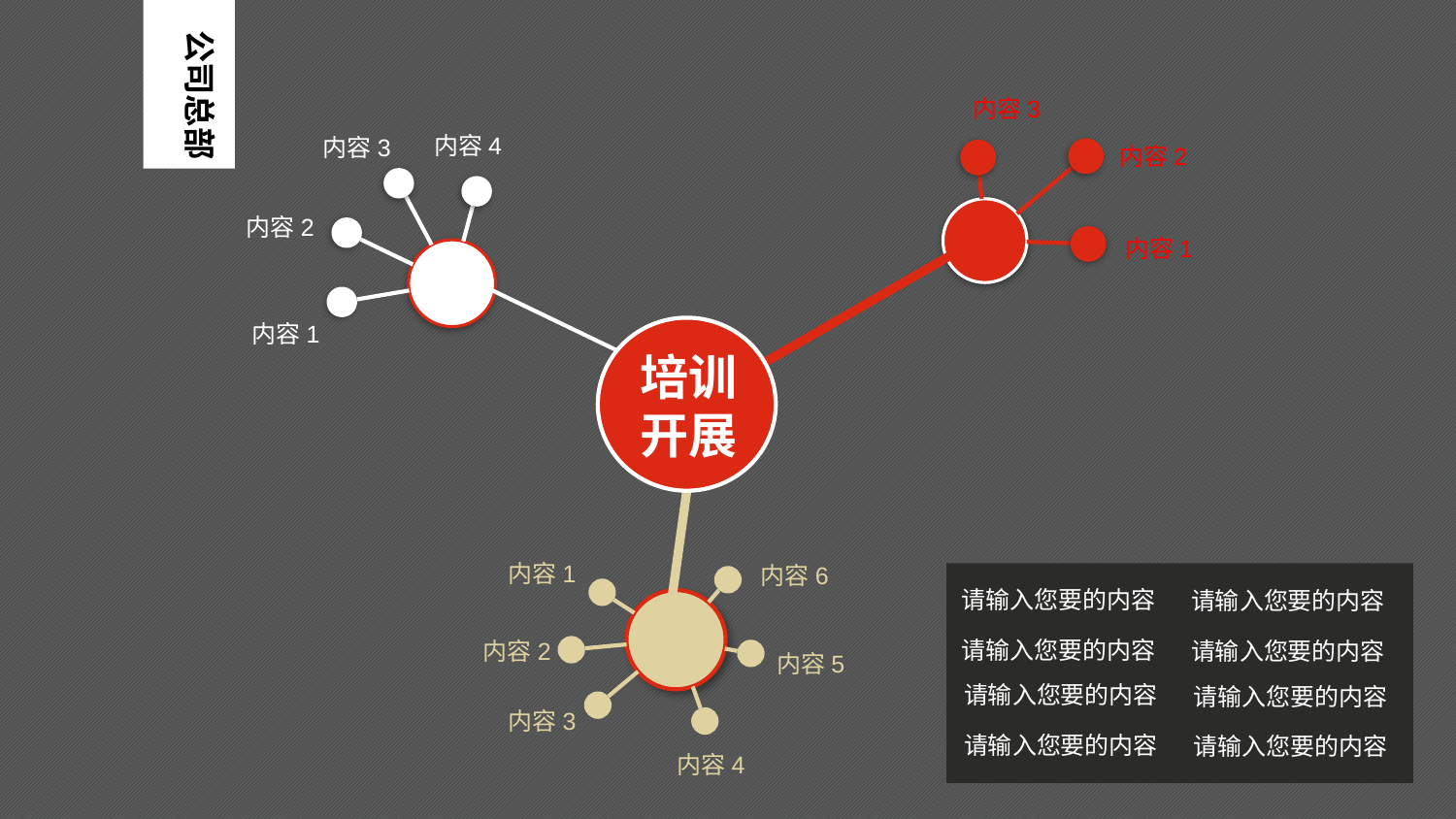

公司总部
内容3
内容4
内容3
内容2

内容2
内容1
内容1

培训
开展
内容1
内容6

请输入您要的内容
请输入您要的内容
请输入您要的内容
请输入您要的内容
内容2
内容5
请输入您要的内容
请输入您要的内容
内容3
请输入您要的内容
请输入您要的内容
内容4